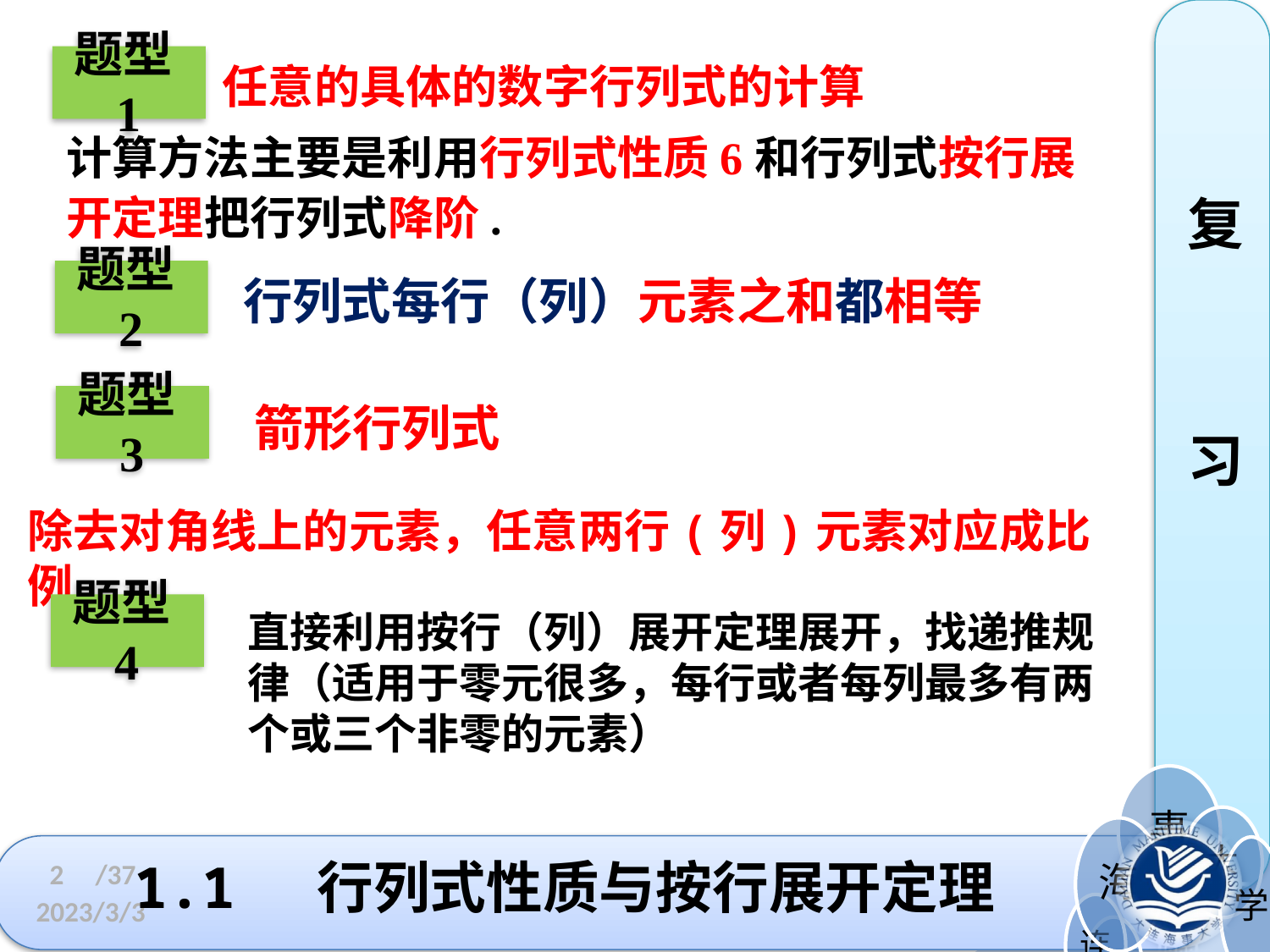

复

习
题型1
              任意的具体的数字行列式的计算
计算方法主要是利用行列式性质6和行列式按行展开定理把行列式降阶.
题型2
行列式每行（列）元素之和都相等
题型3
箭形行列式
除去对角线上的元素，任意两行(列)元素对应成比例
题型4
直接利用按行（列）展开定理展开，找递推规律（适用于零元很多，每行或者每列最多有两个或三个非零的元素）
# 1.1  行列式性质与按行展开定理
2
/37
2023/3/3